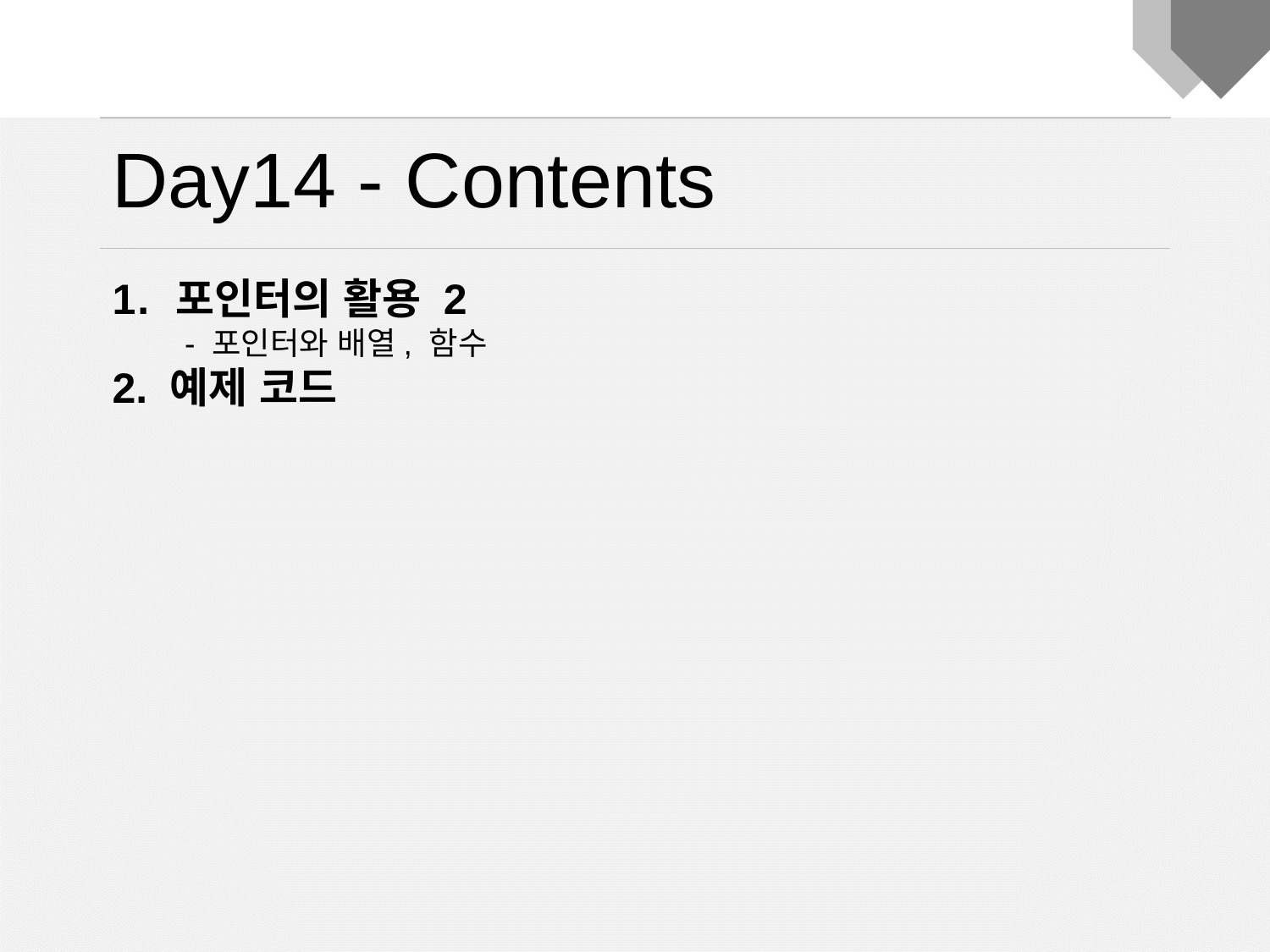

Day14 - Contents
포인터의 활용 2
 - 포인터와 배열, 함수
2. 예제 코드